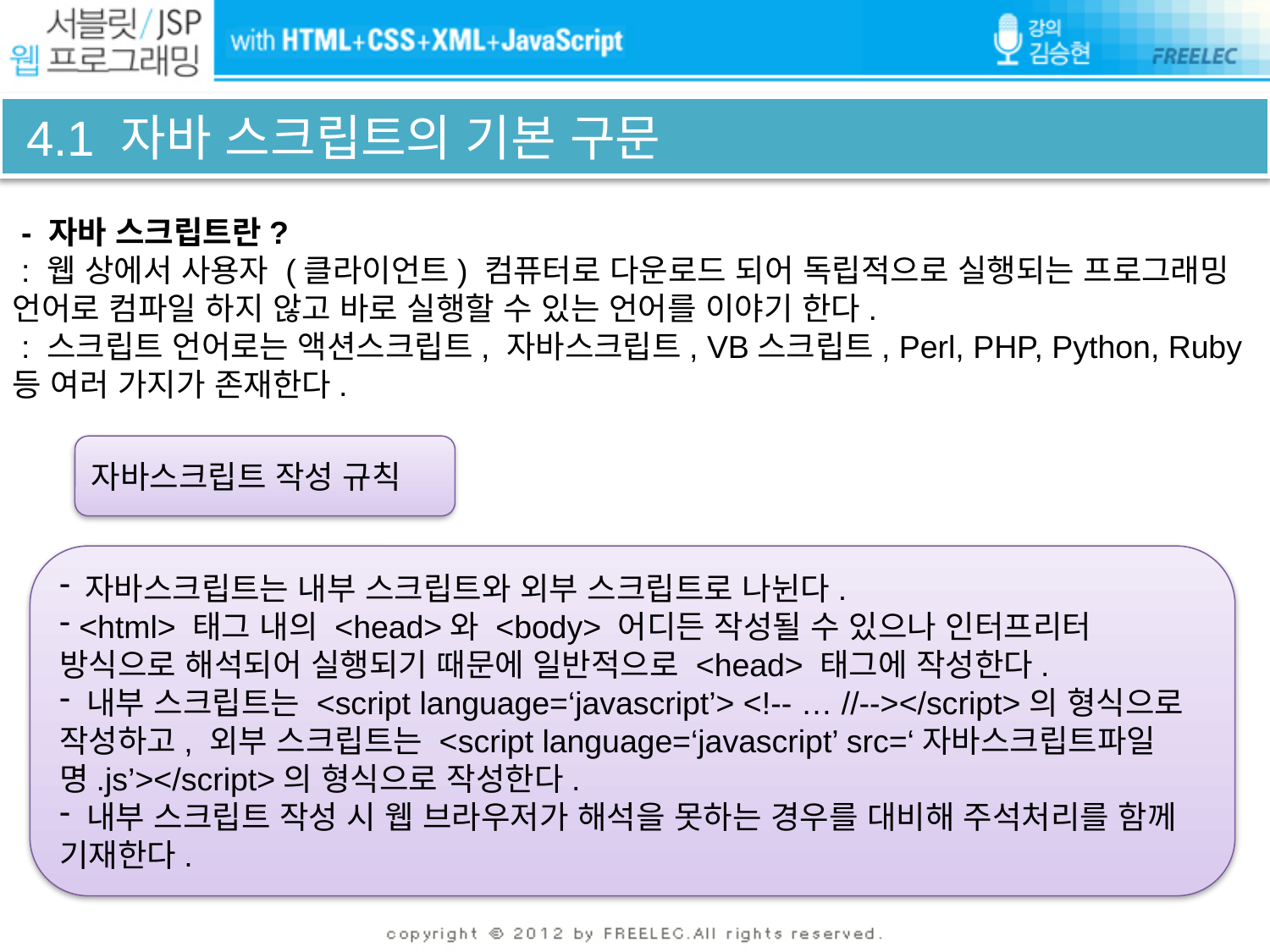

# 4.1 자바 스크립트의 기본 구문
 - 자바 스크립트란?
 : 웹 상에서 사용자 (클라이언트) 컴퓨터로 다운로드 되어 독립적으로 실행되는 프로그래밍 언어로 컴파일 하지 않고 바로 실행할 수 있는 언어를 이야기 한다.
 : 스크립트 언어로는 액션스크립트, 자바스크립트, VB스크립트, Perl, PHP, Python, Ruby등 여러 가지가 존재한다.
자바스크립트 작성 규칙
 자바스크립트는 내부 스크립트와 외부 스크립트로 나뉜다.
 <html> 태그 내의 <head>와 <body> 어디든 작성될 수 있으나 인터프리터 방식으로 해석되어 실행되기 때문에 일반적으로 <head> 태그에 작성한다.
 내부 스크립트는 <script language=‘javascript’> <!-- … //--></script>의 형식으로 작성하고, 외부 스크립트는 <script language=‘javascript’ src=‘자바스크립트파일명.js’></script>의 형식으로 작성한다.
 내부 스크립트 작성 시 웹 브라우저가 해석을 못하는 경우를 대비해 주석처리를 함께 기재한다.